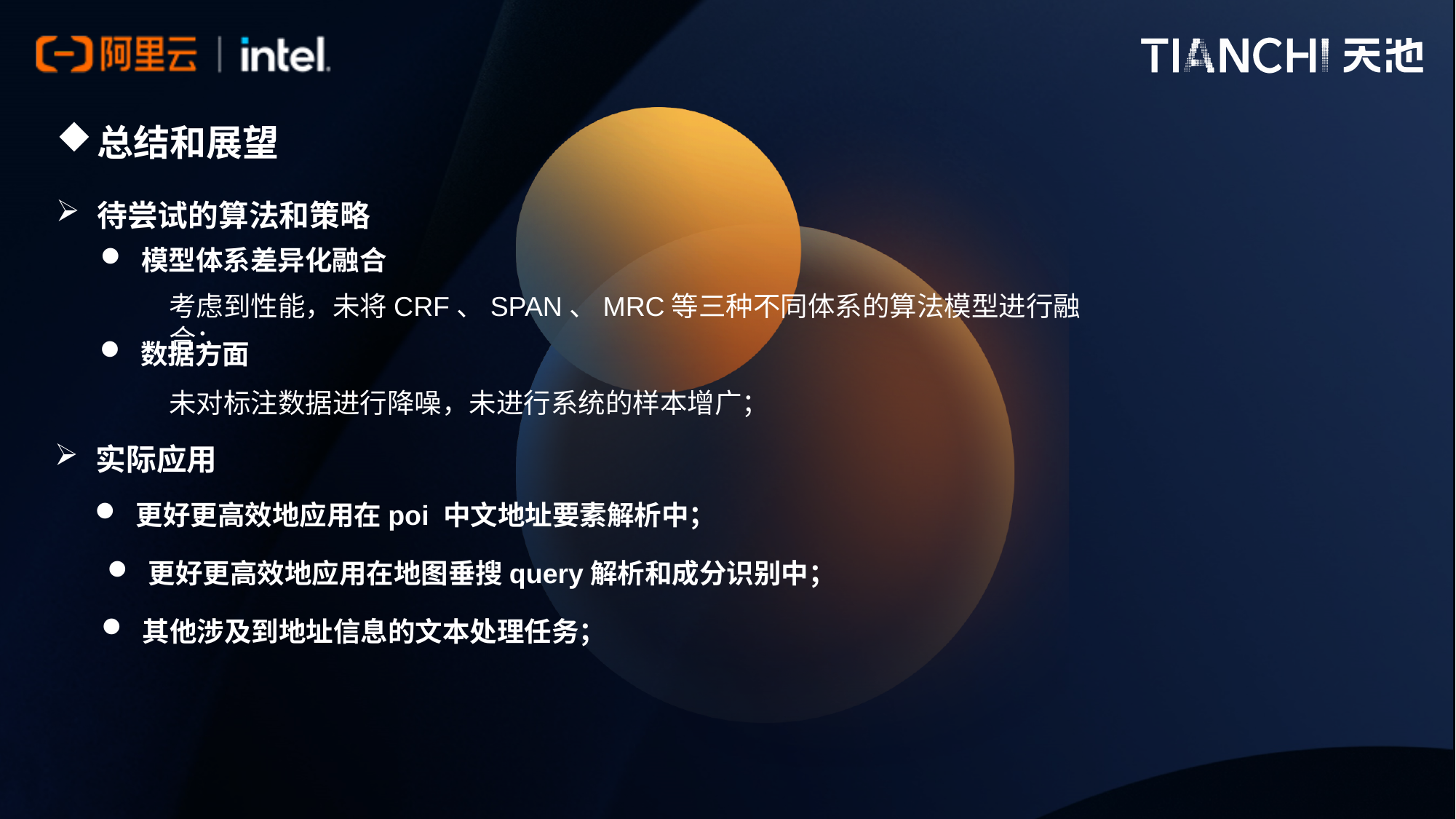

总结和展望
待尝试的算法和策略
模型体系差异化融合
考虑到性能，未将CRF、SPAN、MRC等三种不同体系的算法模型进行融合；
数据方面
未对标注数据进行降噪，未进行系统的样本增广；
实际应用
更好更高效地应用在poi 中文地址要素解析中；
更好更高效地应用在地图垂搜query解析和成分识别中；
其他涉及到地址信息的文本处理任务；